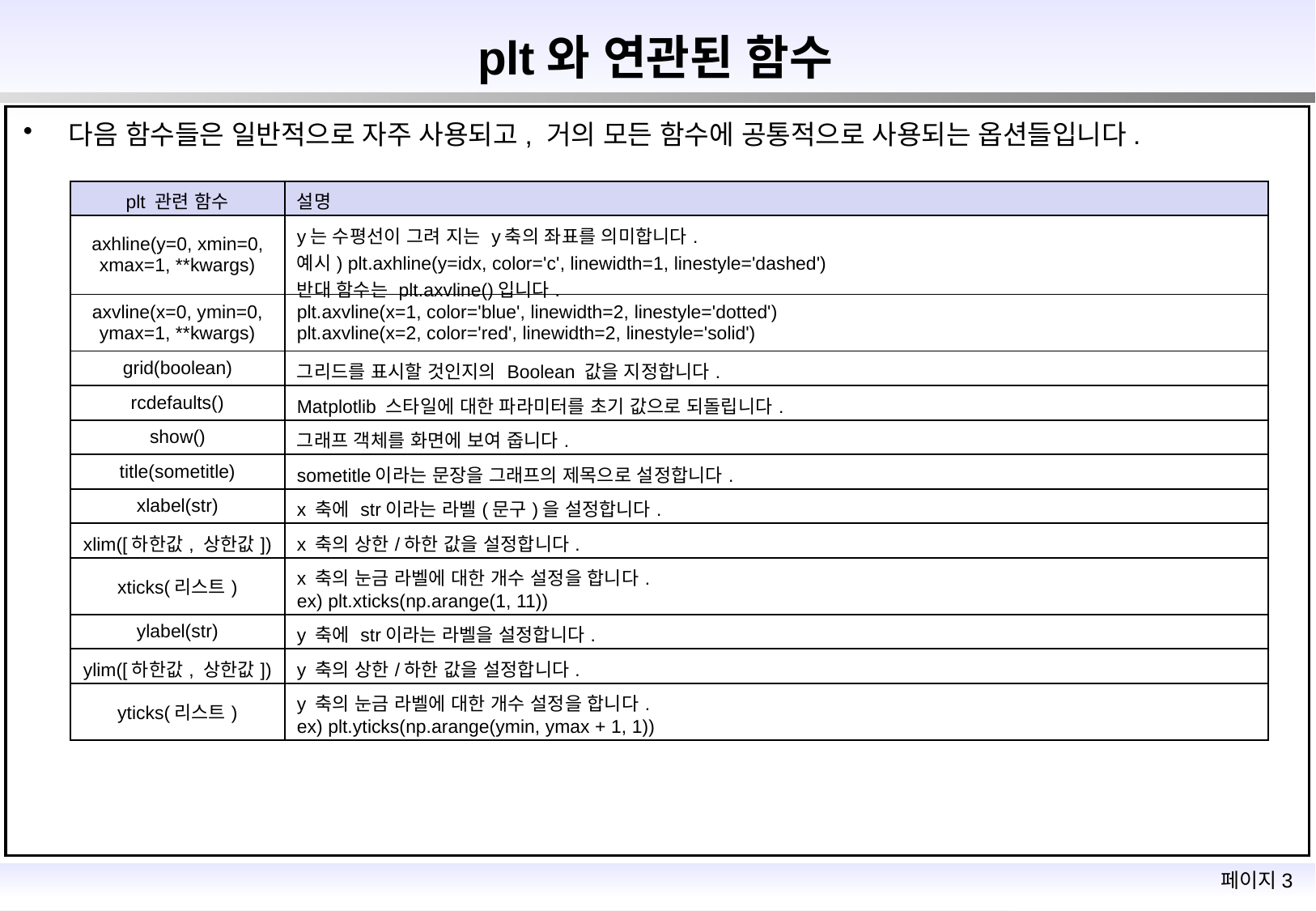

# plt와 연관된 함수
다음 함수들은 일반적으로 자주 사용되고, 거의 모든 함수에 공통적으로 사용되는 옵션들입니다.
| plt 관련 함수 | 설명 |
| --- | --- |
| axhline(y=0, xmin=0, xmax=1, \*\*kwargs) | y는 수평선이 그려 지는 y축의 좌표를 의미합니다. 예시) plt.axhline(y=idx, color='c', linewidth=1, linestyle='dashed') 반대 함수는 plt.axvline()입니다. |
| axvline(x=0, ymin=0, ymax=1, \*\*kwargs) | plt.axvline(x=1, color='blue', linewidth=2, linestyle='dotted') plt.axvline(x=2, color='red', linewidth=2, linestyle='solid') |
| grid(boolean) | 그리드를 표시할 것인지의 Boolean 값을 지정합니다. |
| rcdefaults() | Matplotlib 스타일에 대한 파라미터를 초기 값으로 되돌립니다. |
| show() | 그래프 객체를 화면에 보여 줍니다. |
| title(sometitle) | sometitle이라는 문장을 그래프의 제목으로 설정합니다. |
| xlabel(str) | x 축에 str이라는 라벨(문구)을 설정합니다. |
| xlim([하한값, 상한값]) | x 축의 상한/하한 값을 설정합니다. |
| xticks(리스트) | x 축의 눈금 라벨에 대한 개수 설정을 합니다. ex) plt.xticks(np.arange(1, 11)) |
| ylabel(str) | y 축에 str이라는 라벨을 설정합니다. |
| ylim([하한값, 상한값]) | y 축의 상한/하한 값을 설정합니다. |
| yticks(리스트) | y 축의 눈금 라벨에 대한 개수 설정을 합니다. ex) plt.yticks(np.arange(ymin, ymax + 1, 1)) |